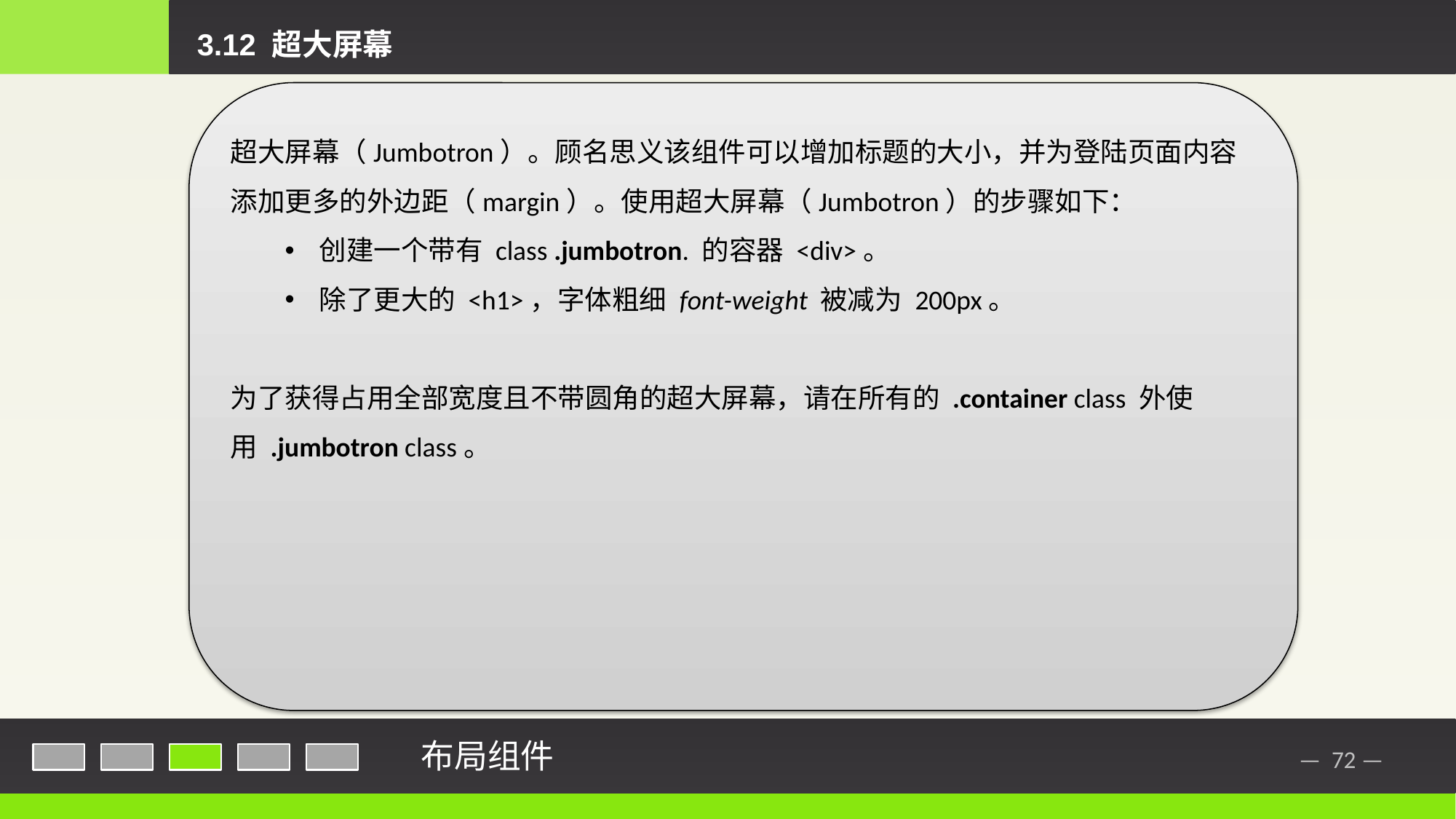

3.12 超大屏幕
超大屏幕（Jumbotron）。顾名思义该组件可以增加标题的大小，并为登陆页面内容添加更多的外边距（margin）。使用超大屏幕（Jumbotron）的步骤如下：
创建一个带有 class .jumbotron. 的容器 <div>。
除了更大的 <h1>，字体粗细 font-weight 被减为 200px。

为了获得占用全部宽度且不带圆角的超大屏幕，请在所有的 .container class 外使用 .jumbotron class。